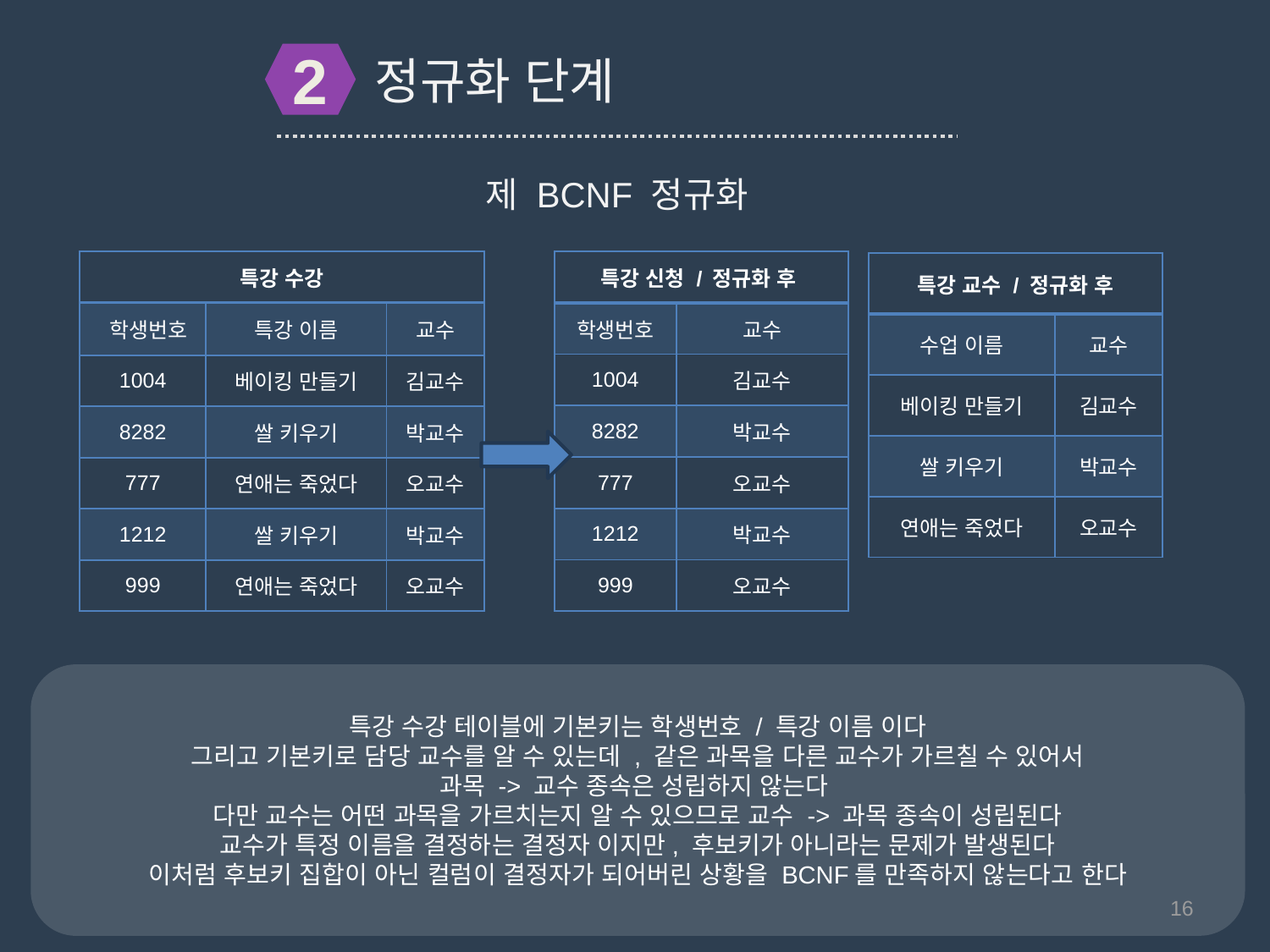

2
정규화 단계
제 BCNF 정규화
| 특강 수강 |  |  |
| --- | --- | --- |
| 학생번호 | 특강 이름 | 교수 |
| 1004 | 베이킹 만들기 | 김교수 |
| 8282 | 쌀 키우기 | 박교수 |
| 777 | 연애는 죽었다 | 오교수 |
| 1212 | 쌀 키우기 | 박교수 |
| 999 | 연애는 죽었다 | 오교수 |
| 특강 신청 / 정규화 후 |  |
| --- | --- |
| 학생번호 | 교수 |
| 1004 | 김교수 |
| 8282 | 박교수 |
| 777 | 오교수 |
| 1212 | 박교수 |
| 999 | 오교수 |
| 특강 교수 / 정규화 후 |  |
| --- | --- |
| 수업 이름 | 교수 |
| 베이킹 만들기 | 김교수 |
| 쌀 키우기 | 박교수 |
| 연애는 죽었다 | 오교수 |

특강 수강 테이블에 기본키는 학생번호 / 특강 이름 이다
그리고 기본키로 담당 교수를 알 수 있는데 , 같은 과목을 다른 교수가 가르칠 수 있어서
과목 -> 교수 종속은 성립하지 않는다
다만 교수는 어떤 과목을 가르치는지 알 수 있으므로 교수 -> 과목 종속이 성립된다
교수가 특정 이름을 결정하는 결정자 이지만, 후보키가 아니라는 문제가 발생된다
이처럼 후보키 집합이 아닌 컬럼이 결정자가 되어버린 상황을 BCNF를 만족하지 않는다고 한다

16